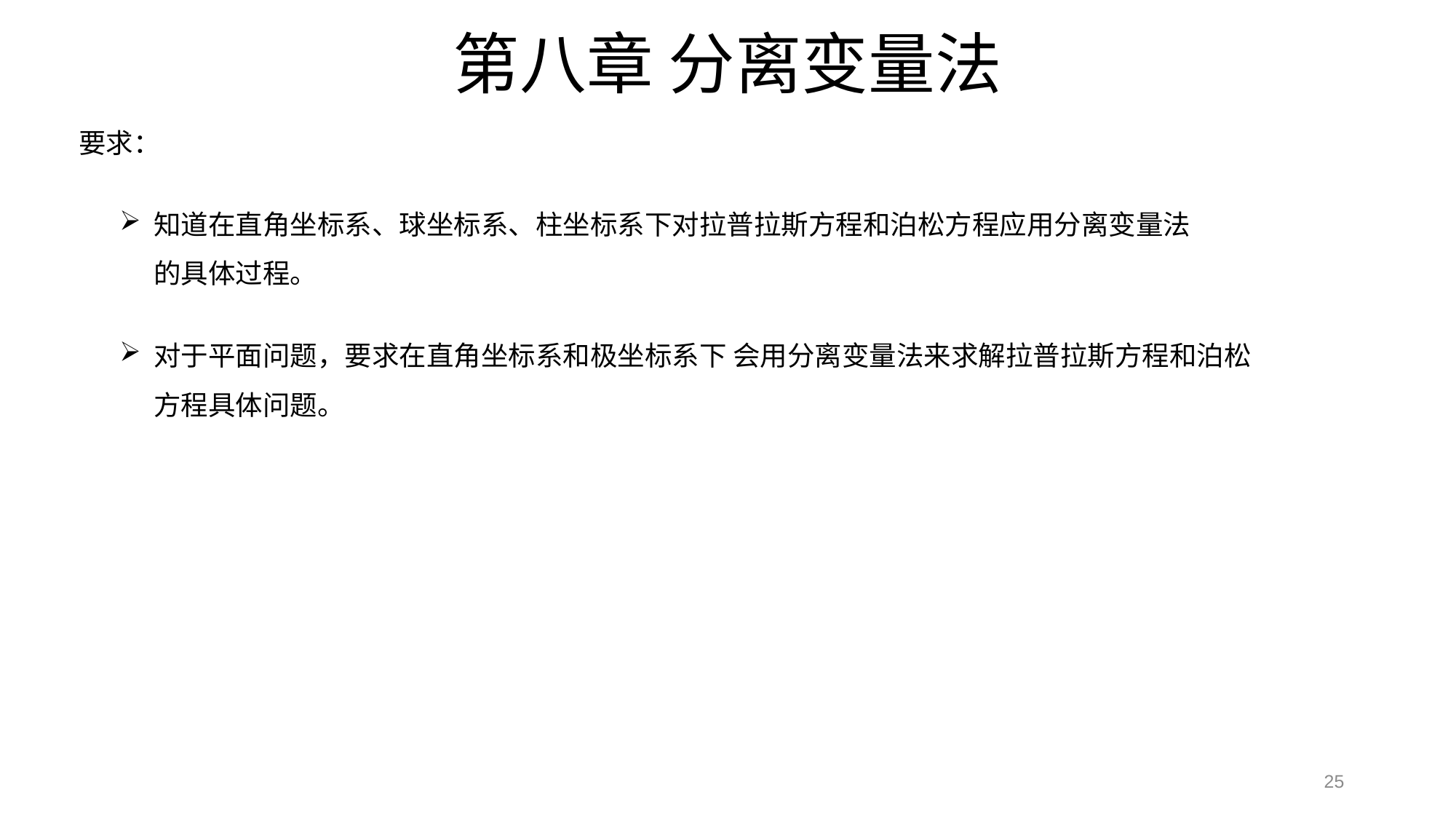

# 第八章 分离变量法
要求：
知道在直角坐标系、球坐标系、柱坐标系下对拉普拉斯方程和泊松方程应用分离变量法的具体过程。
对于平面问题，要求在直角坐标系和极坐标系下 会用分离变量法来求解拉普拉斯方程和泊松方程具体问题。
25